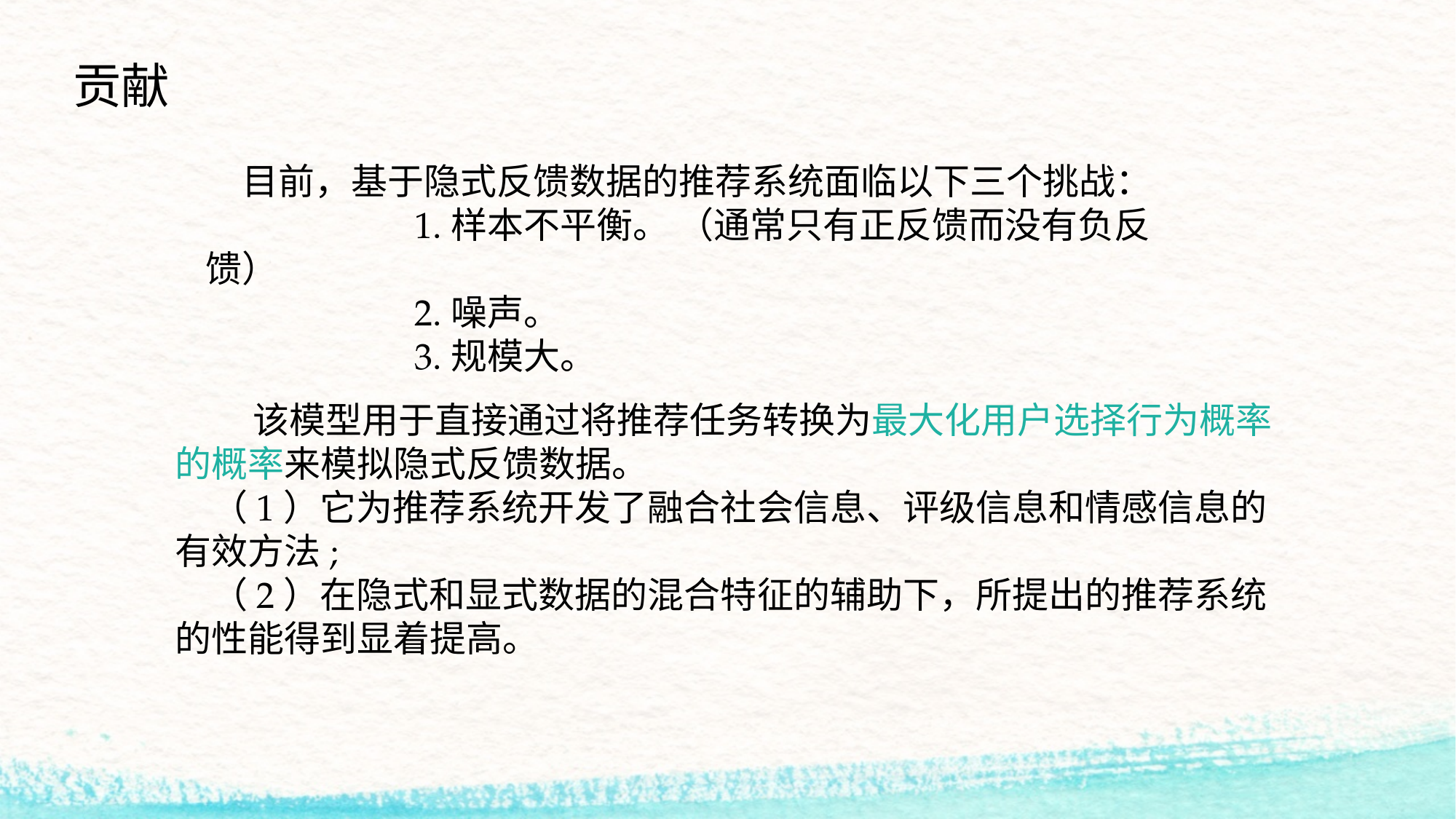

贡献
目前，基于隐式反馈数据的推荐系统面临以下三个挑战：
                   1.样本不平衡。 （通常只有正反馈而没有负反馈）
                   2.噪声。
                   3.规模大。
    该模型用于直接通过将推荐任务转换为最大化用户选择行为概率的概率来模拟隐式反馈数据。
（1）它为推荐系统开发了融合社会信息、评级信息和情感信息的有效方法;
（2）在隐式和显式数据的混合特征的辅助下，所提出的推荐系统的性能得到显着提高。